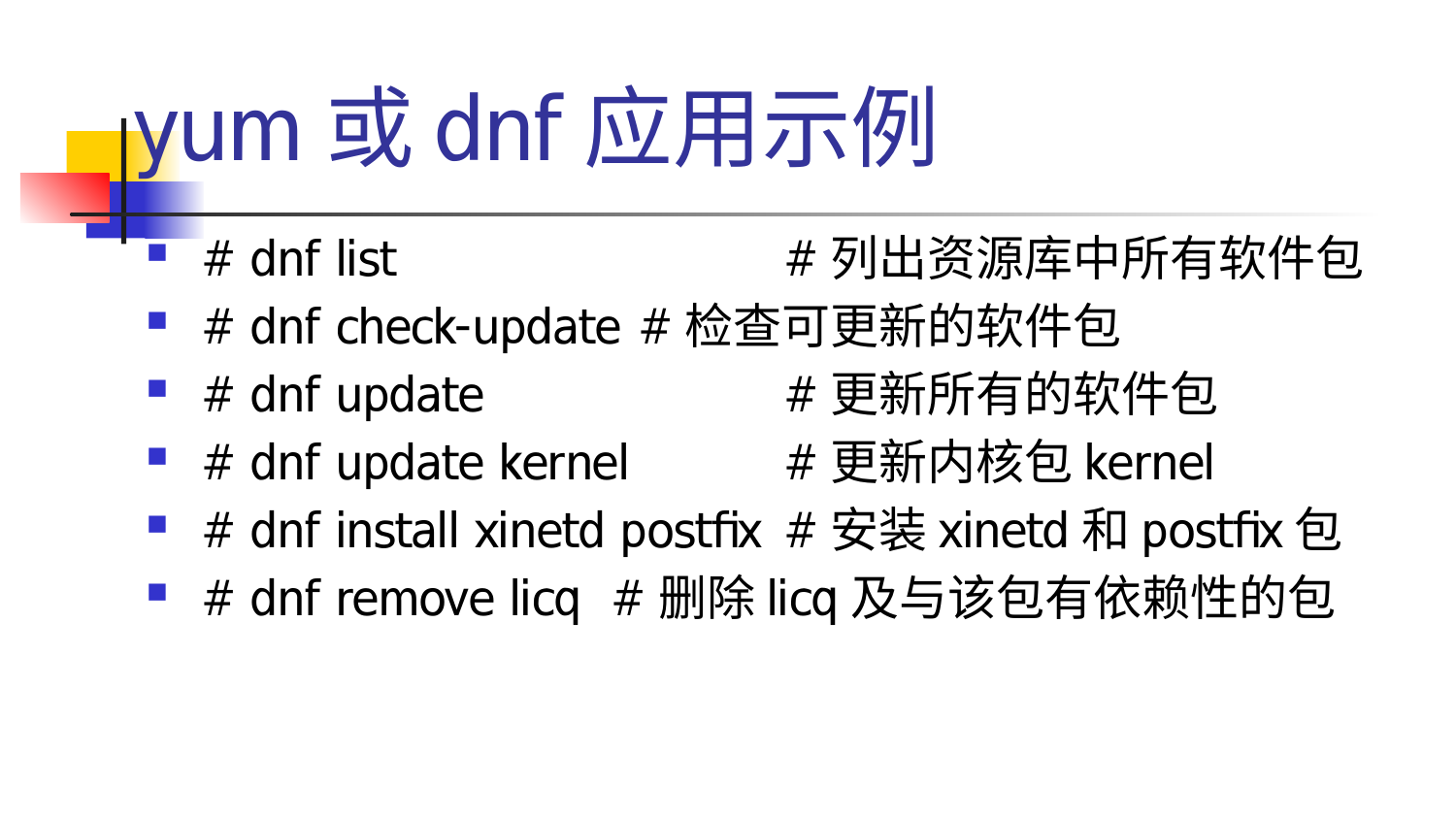

# yum或dnf应用示例
# dnf list 			#列出资源库中所有软件包
# dnf check-update 	#检查可更新的软件包
# dnf update 		#更新所有的软件包
# dnf update kernel 	#更新内核包kernel
# dnf install xinetd postfix 	#安装xinetd和postfix包
# dnf remove licq  #删除licq及与该包有依赖性的包